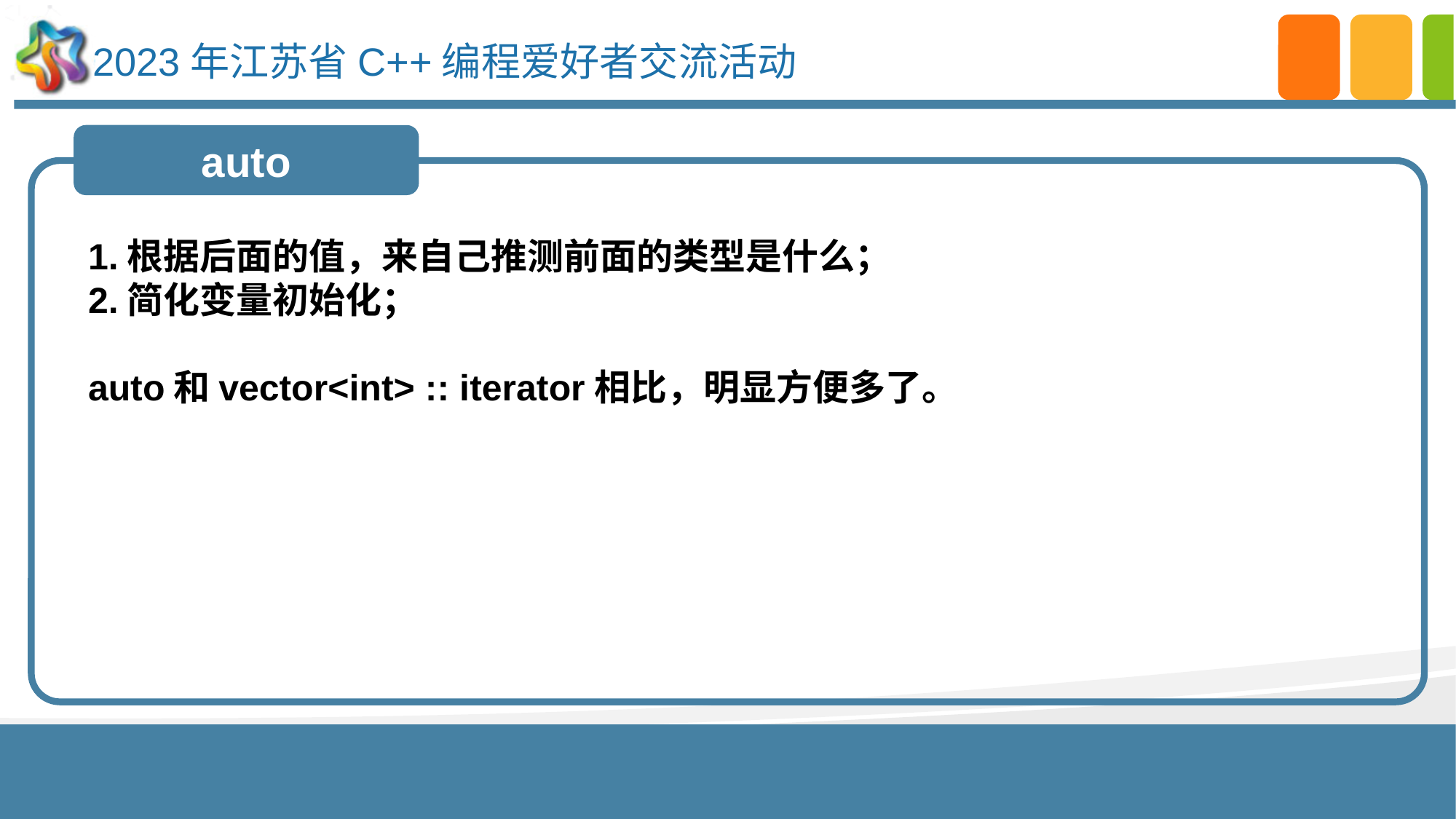

auto
1.根据后面的值，来自己推测前面的类型是什么；
2.简化变量初始化；

auto和vector<int> :: iterator相比，明显方便多了。